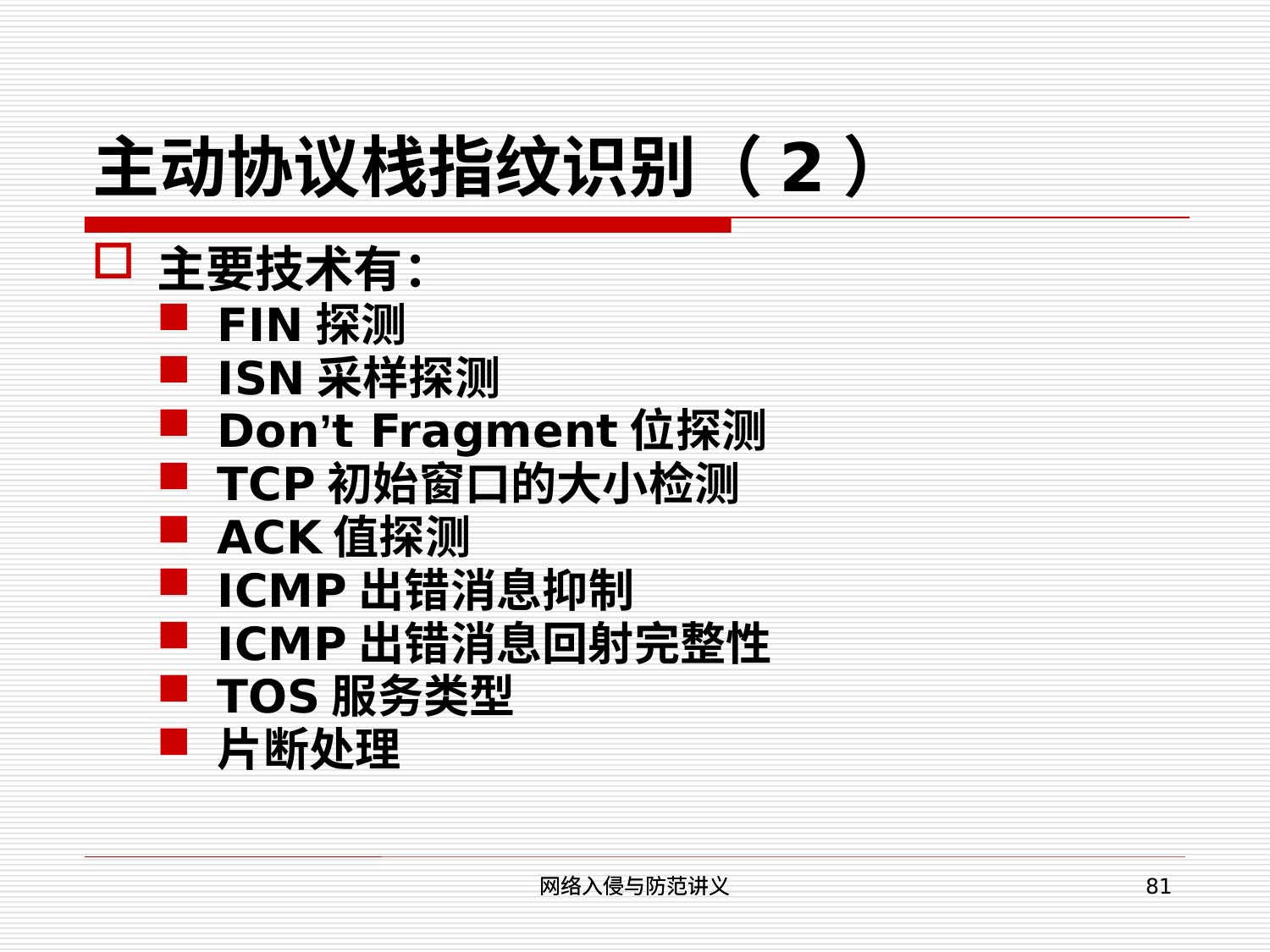

# 主动协议栈指纹识别（2）
主要技术有：
FIN探测
ISN采样探测
Don’t Fragment位探测
TCP初始窗口的大小检测
ACK值探测
ICMP出错消息抑制
ICMP出错消息回射完整性
TOS服务类型
片断处理

网络入侵与防范讲义
网络入侵与防范讲义
81
81